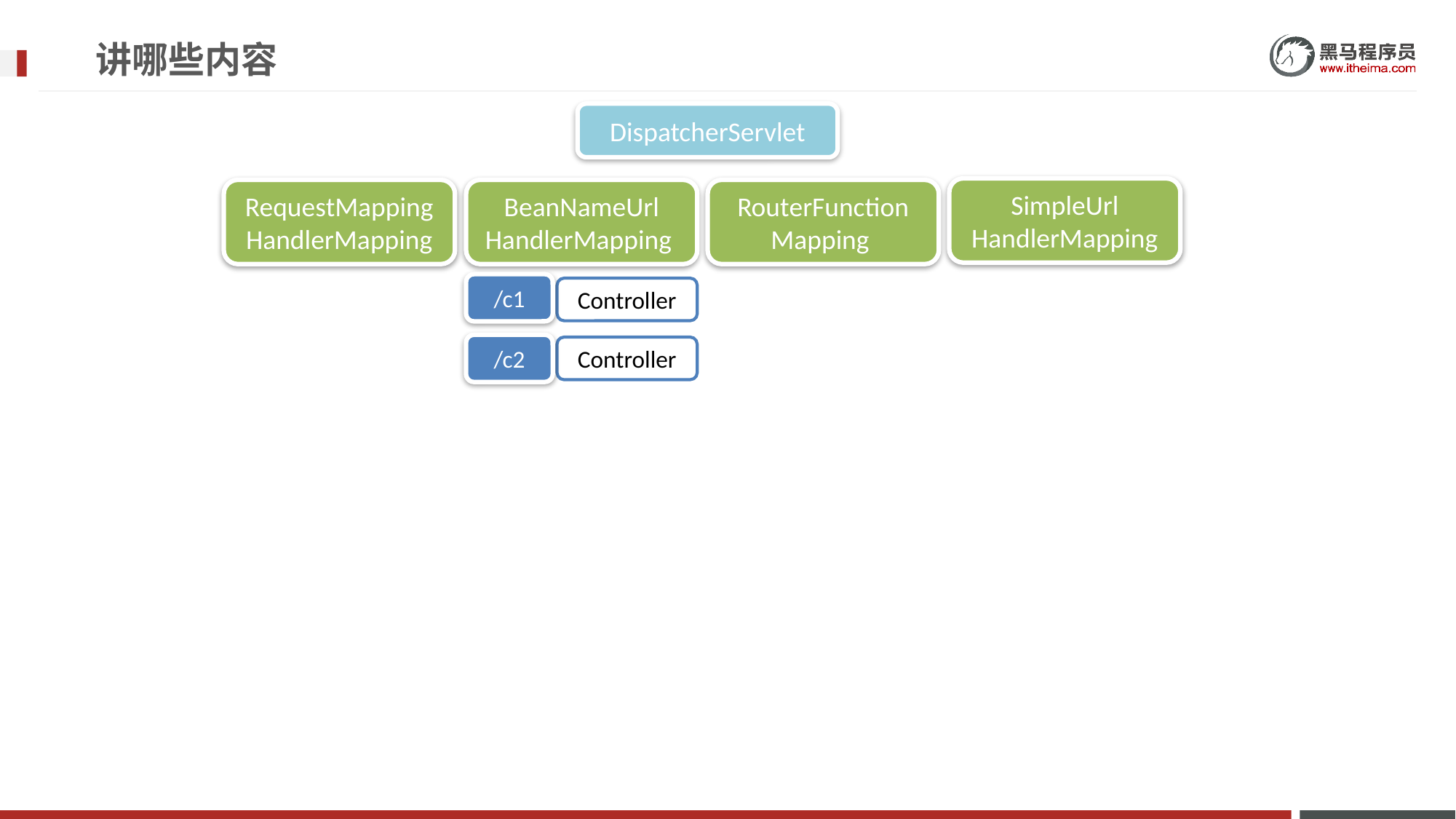

# 讲哪些内容
DispatcherServlet
SimpleUrl
HandlerMapping
RequestMapping
HandlerMapping
BeanNameUrl
HandlerMapping
RouterFunction
Mapping
/c1
Controller
/c2
Controller